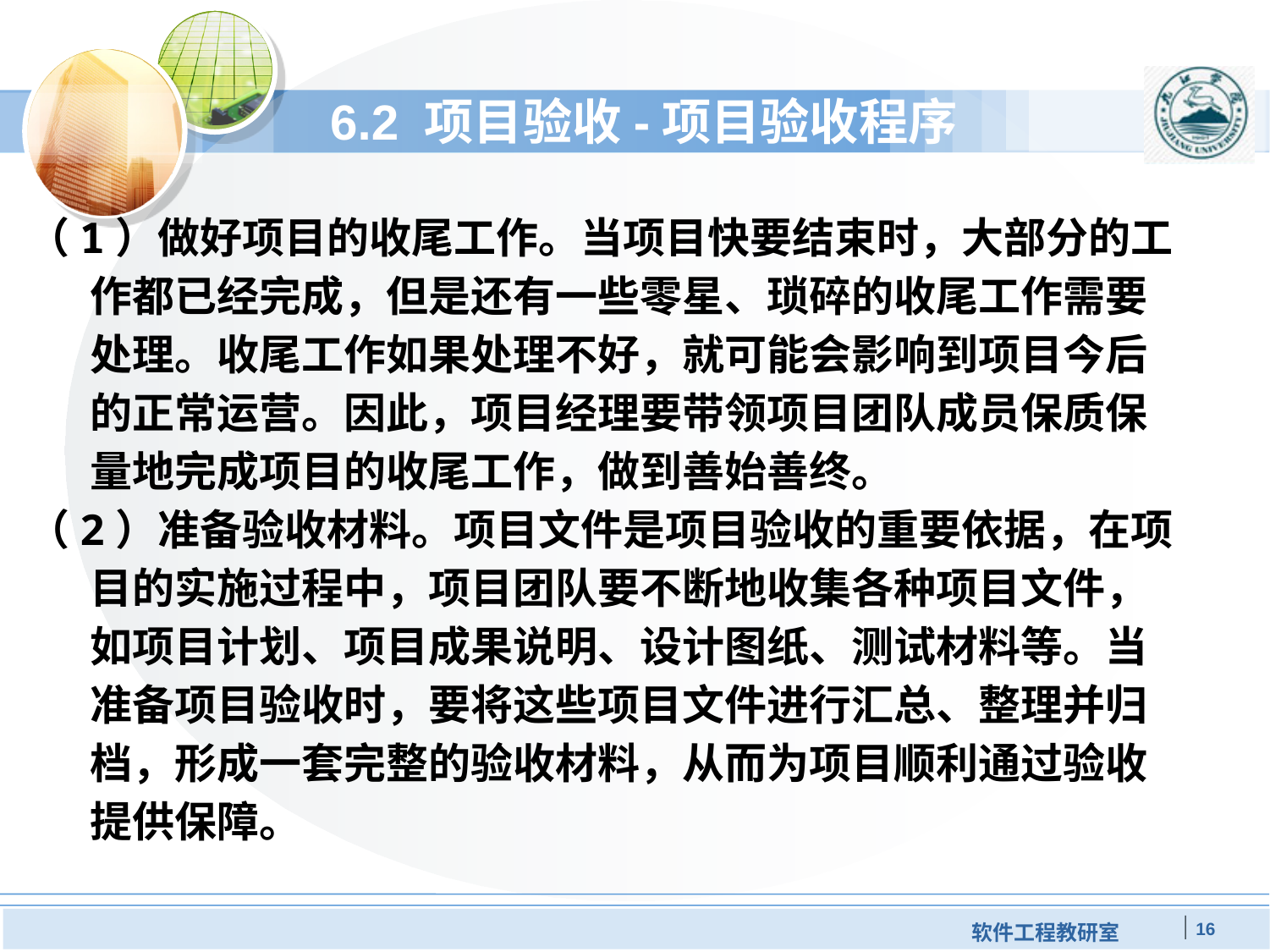

6.2 项目验收-项目验收程序
（1）做好项目的收尾工作。当项目快要结束时，大部分的工作都已经完成，但是还有一些零星、琐碎的收尾工作需要处理。收尾工作如果处理不好，就可能会影响到项目今后的正常运营。因此，项目经理要带领项目团队成员保质保量地完成项目的收尾工作，做到善始善终。
（2）准备验收材料。项目文件是项目验收的重要依据，在项目的实施过程中，项目团队要不断地收集各种项目文件，如项目计划、项目成果说明、设计图纸、测试材料等。当准备项目验收时，要将这些项目文件进行汇总、整理并归档，形成一套完整的验收材料，从而为项目顺利通过验收提供保障。